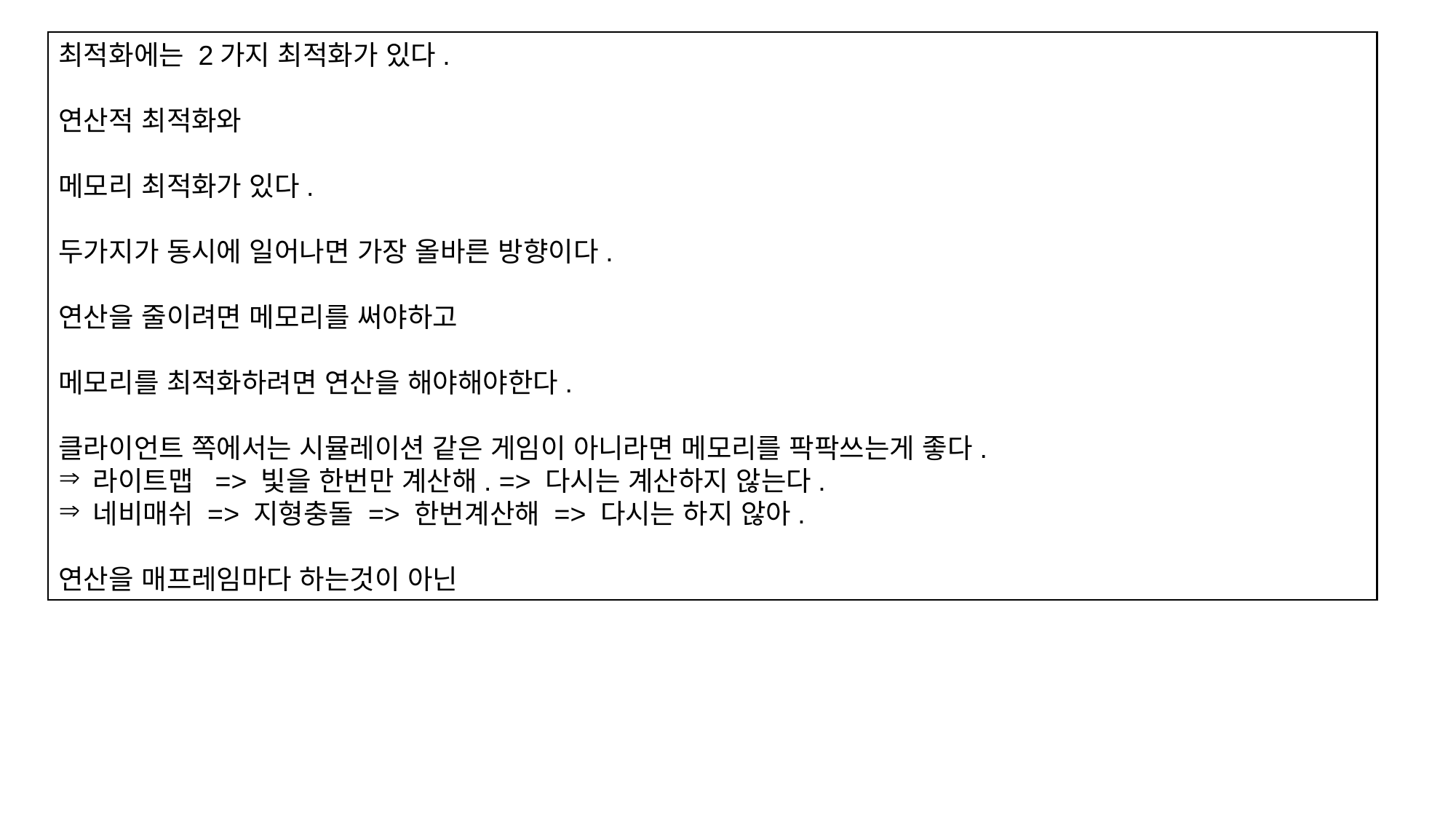

최적화에는 2가지 최적화가 있다.

연산적 최적화와

메모리 최적화가 있다.

두가지가 동시에 일어나면 가장 올바른 방향이다.

연산을 줄이려면 메모리를 써야하고

메모리를 최적화하려면 연산을 해야해야한다.

클라이언트 쪽에서는 시뮬레이션 같은 게임이 아니라면 메모리를 팍팍쓰는게 좋다.
라이트맵  => 빛을 한번만 계산해. => 다시는 계산하지 않는다.
네비매쉬 => 지형충돌 => 한번계산해 => 다시는 하지 않아.

연산을 매프레임마다 하는것이 아닌